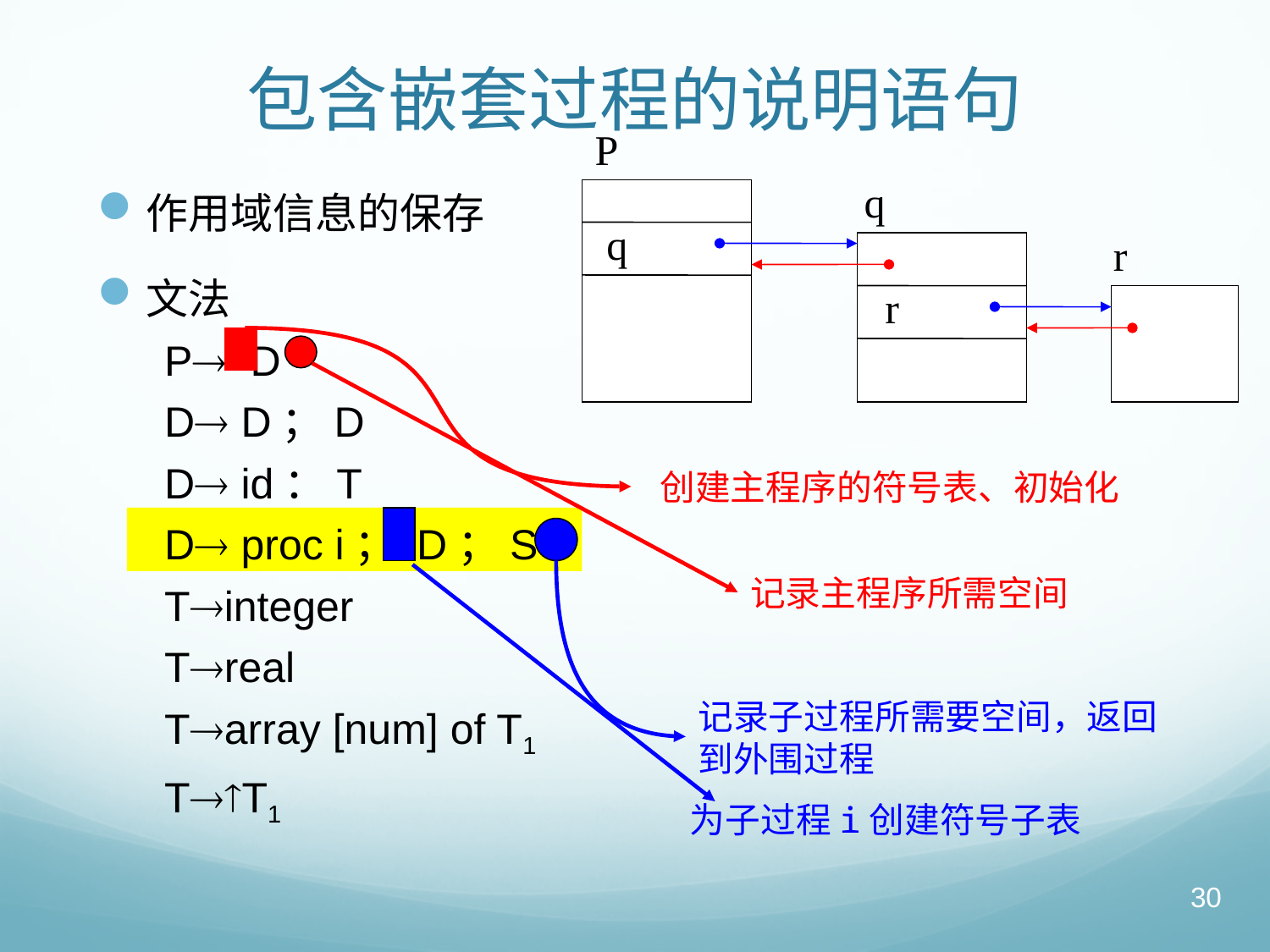

# 包含嵌套过程的说明语句
P
q

q

r

r

作用域信息的保存
文法
P→  D
D→ D；D
D→ id：T
D→ proc i； D；S
T→integer
T→real
T→array [num] of T1
T→↑T1

创建主程序的符号表、初始化

记录主程序所需空间

记录子过程所需要空间，返回到外围过程
为子过程i创建符号子表
30